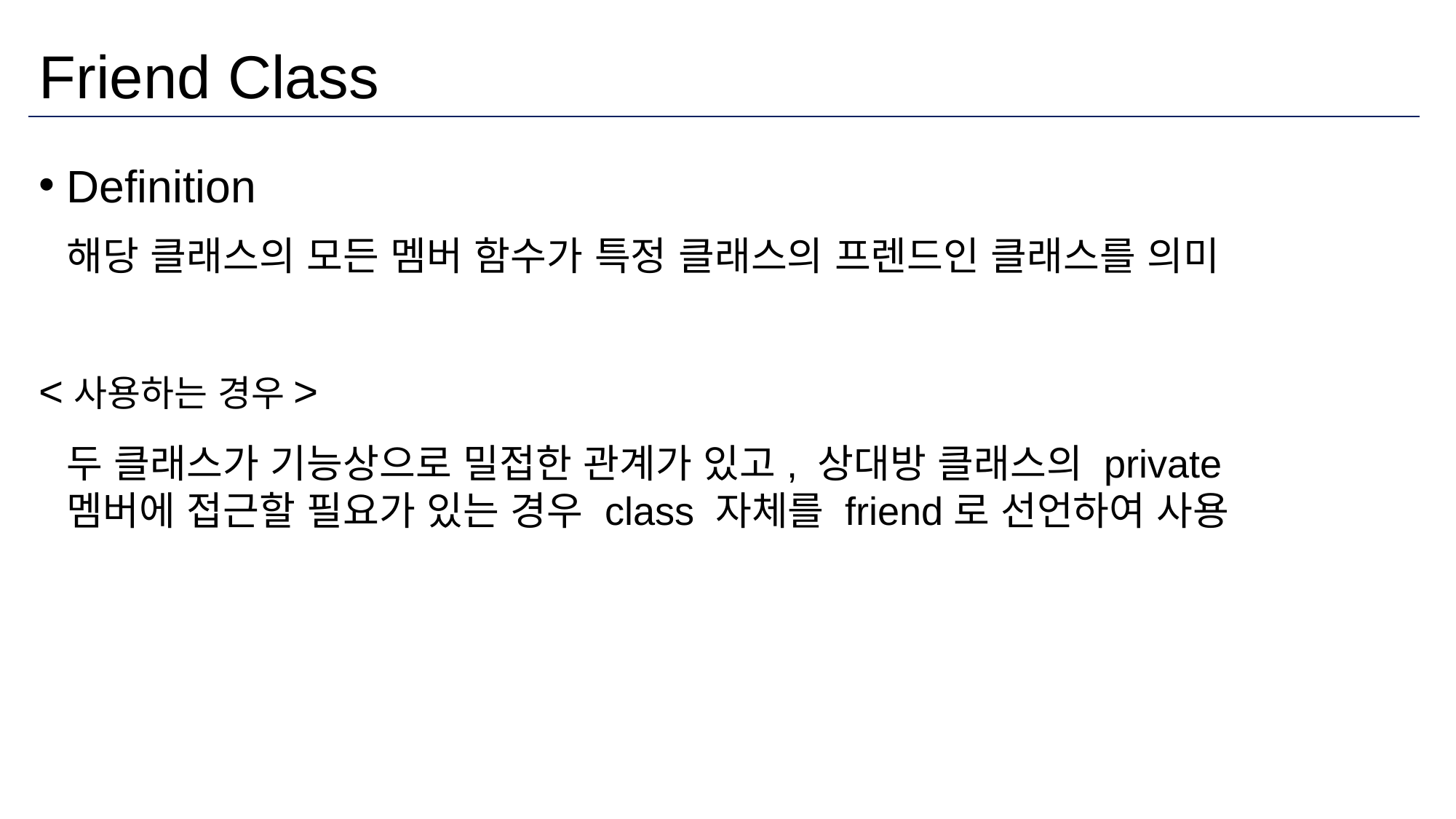

# Friend Class
Definition
해당 클래스의 모든 멤버 함수가 특정 클래스의 프렌드인 클래스를 의미
<사용하는 경우>
두 클래스가 기능상으로 밀접한 관계가 있고, 상대방 클래스의 private
멤버에 접근할 필요가 있는 경우 class 자체를 friend로 선언하여 사용